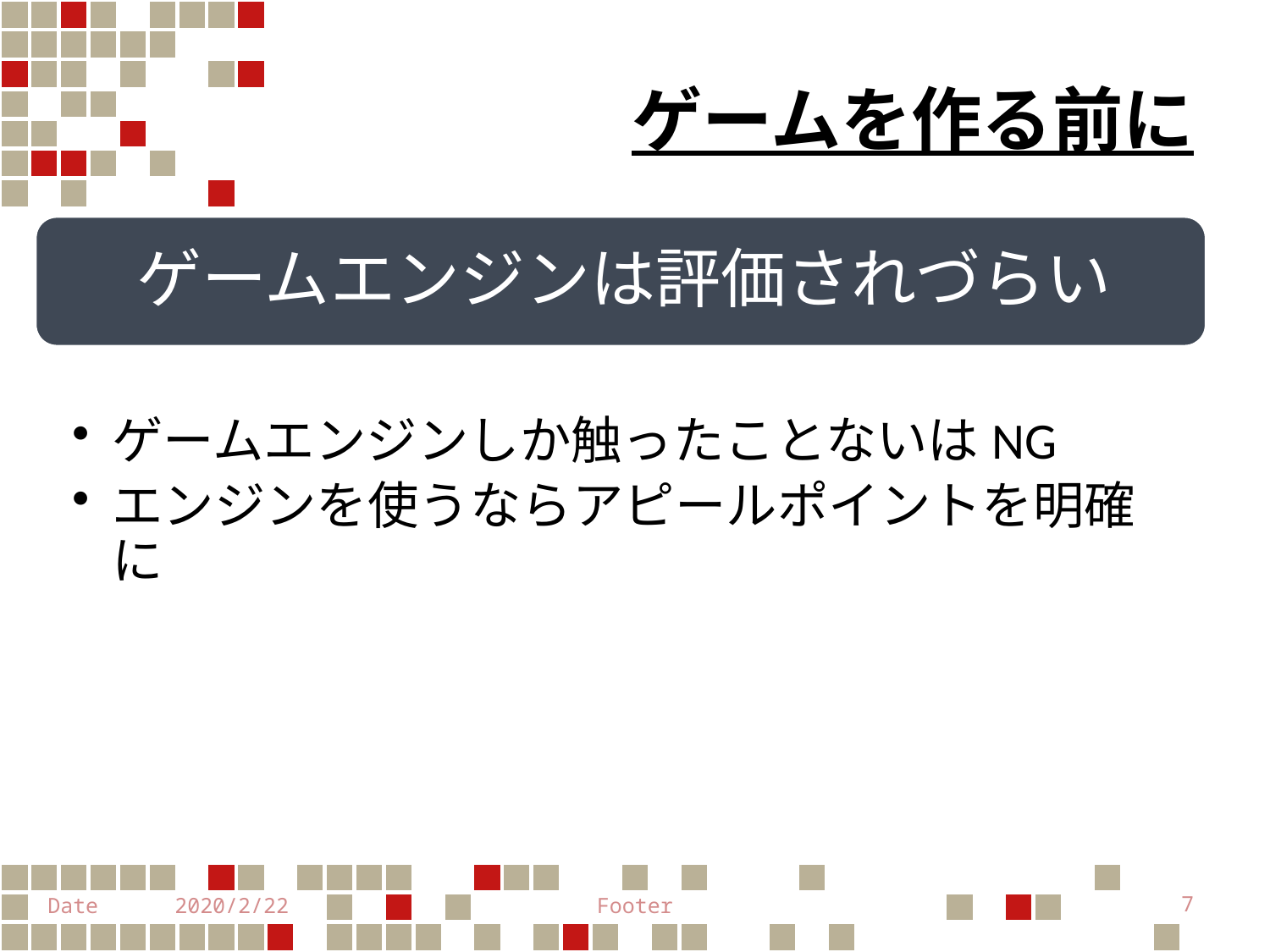

# ゲームを作る前に
ゲームエンジンは評価されづらい
ゲームエンジンしか触ったことないはNG
エンジンを使うならアピールポイントを明確に
Date	2020/2/22
Footer
7